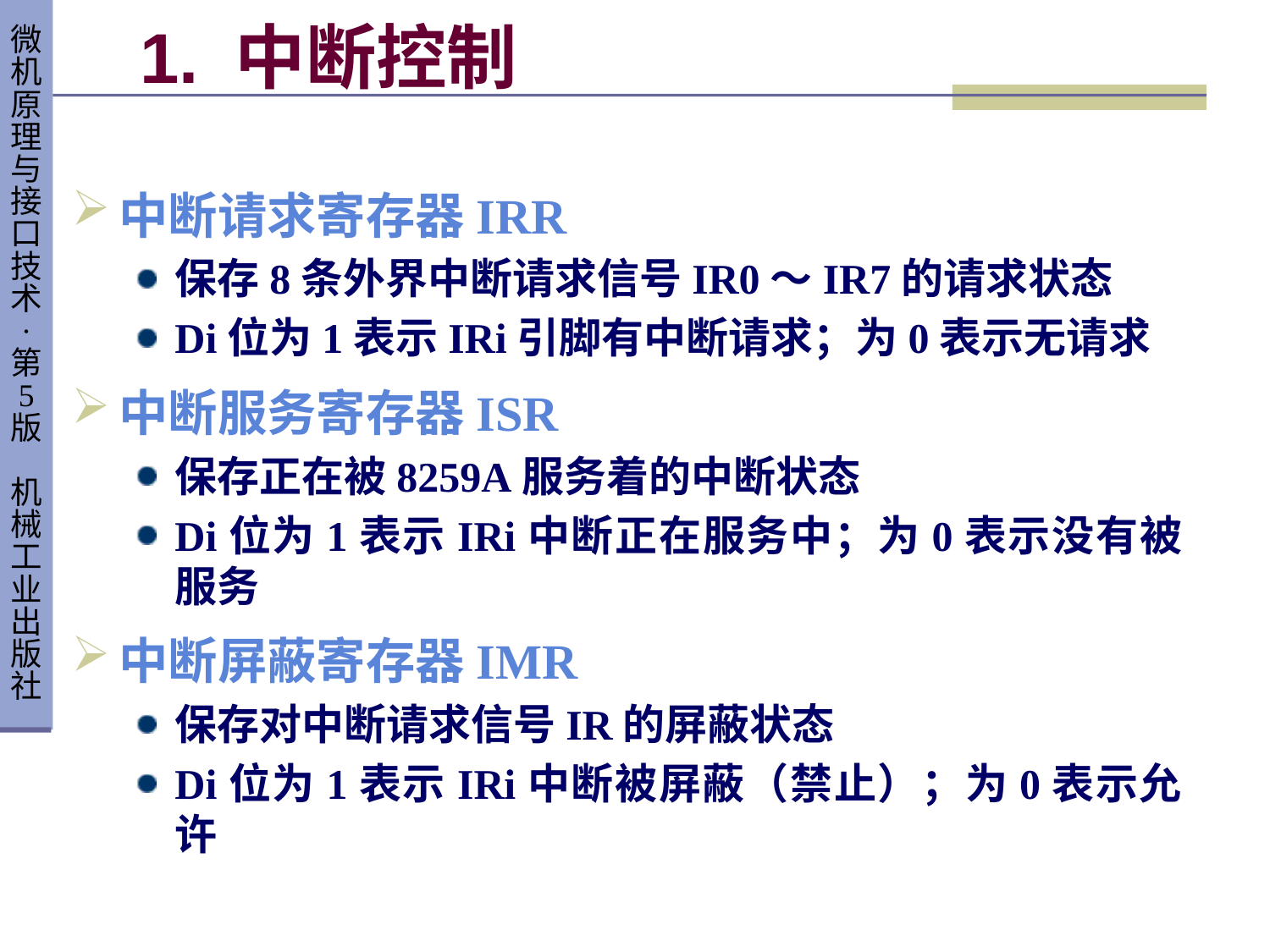

# 1. 中断控制
中断请求寄存器IRR
保存8条外界中断请求信号IR0～IR7的请求状态
Di位为1表示IRi引脚有中断请求；为0表示无请求
中断服务寄存器ISR
保存正在被8259A服务着的中断状态
Di位为1表示IRi中断正在服务中；为0表示没有被服务
中断屏蔽寄存器IMR
保存对中断请求信号IR的屏蔽状态
Di位为1表示IRi中断被屏蔽（禁止）；为0表示允许